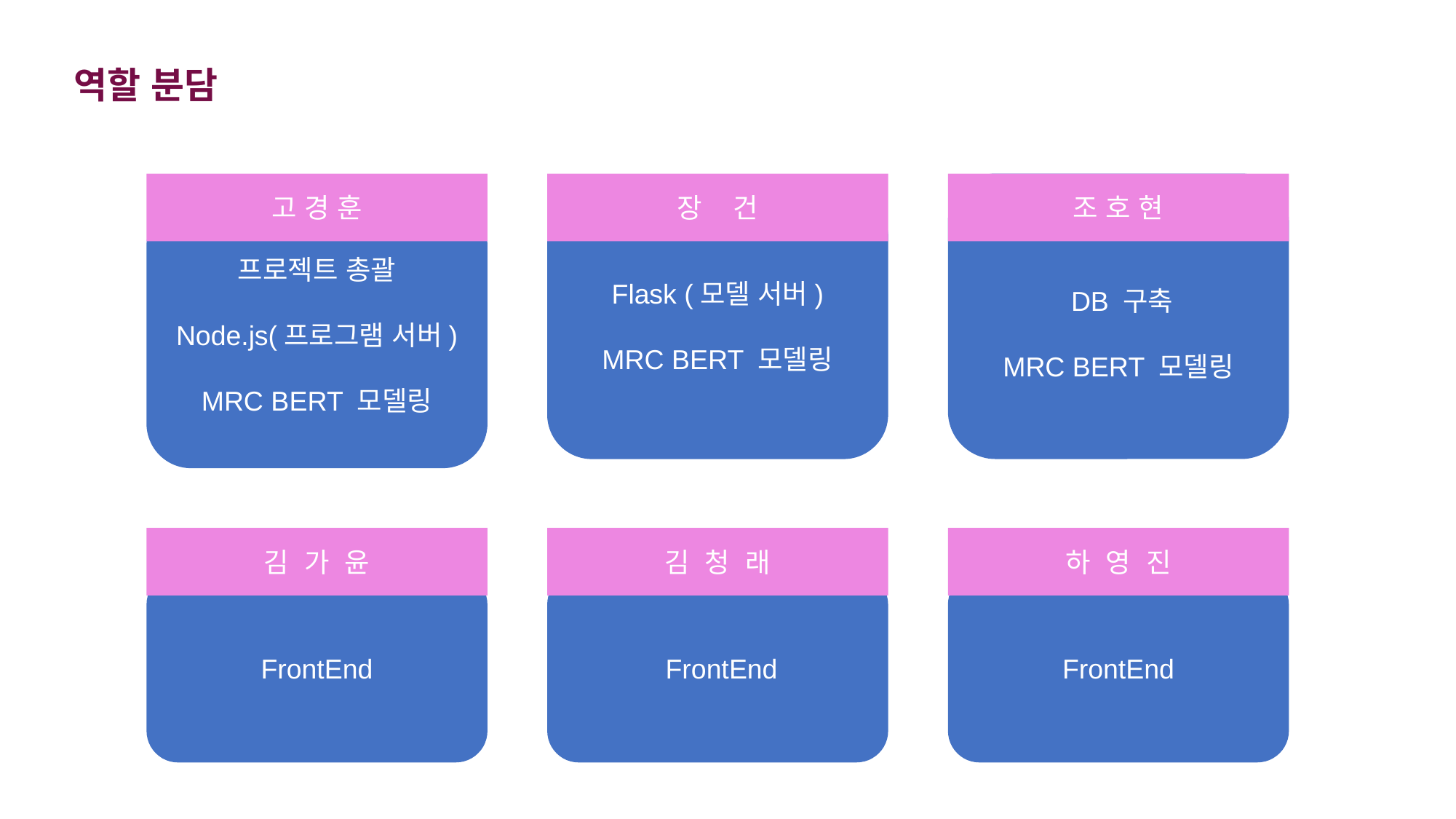

역할 분담
고 경 훈

 DB 구축

MRC BERT 모델링
조 호 현
장    건
Flask (모델 서버)

MRC BERT 모델링
프로젝트 총괄

Node.js(프로그램 서버)

MRC BERT 모델링
하  영  진
김  가  윤
김  청  래
FrontEnd
 FrontEnd
FrontEnd